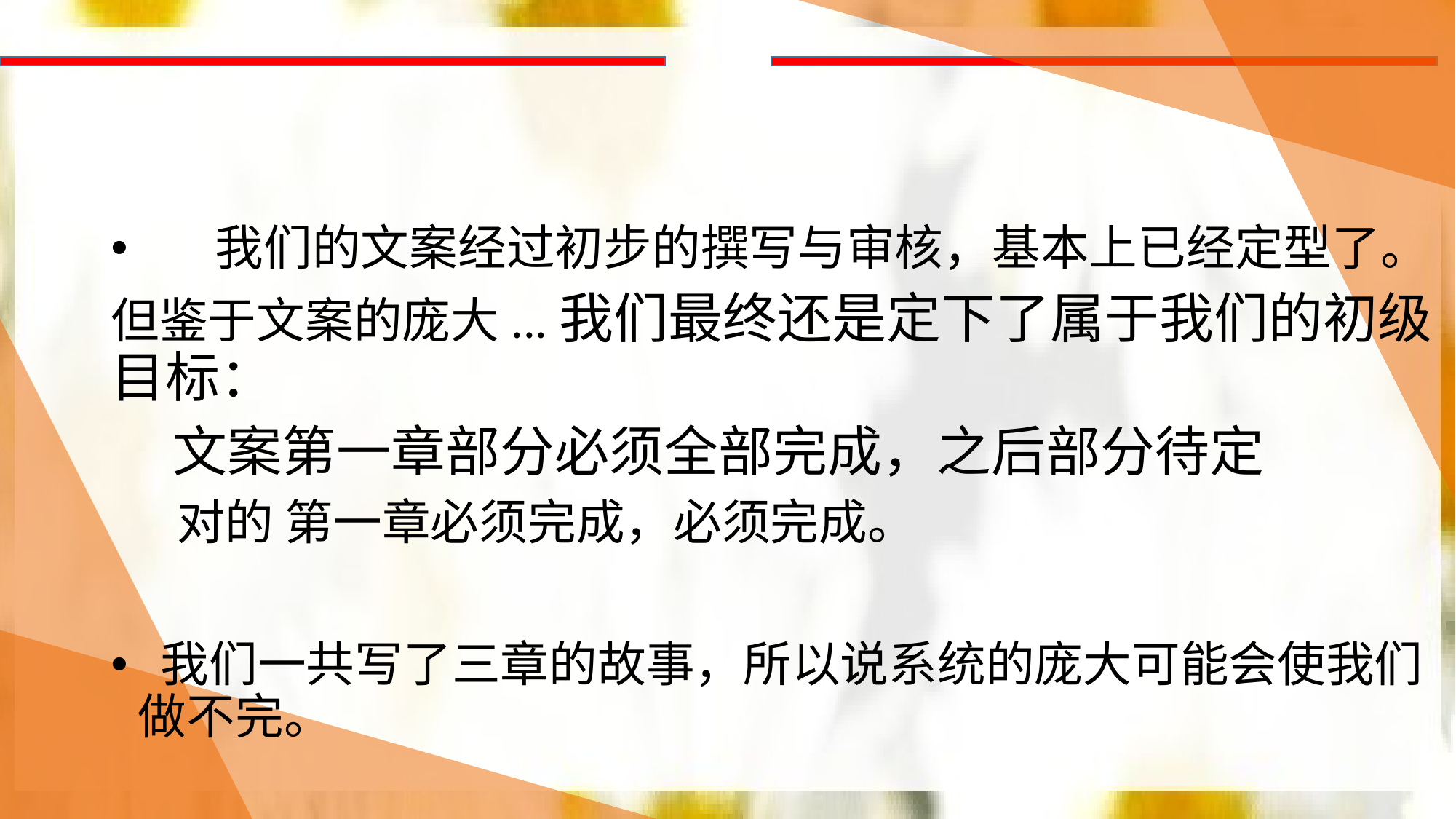

我们的文案经过初步的撰写与审核，基本上已经定型了。
但鉴于文案的庞大...我们最终还是定下了属于我们的初级目标：
    文案第一章部分必须全部完成，之后部分待定
     对的 第一章必须完成，必须完成。

 我们一共写了三章的故事，所以说系统的庞大可能会使我们做不完。